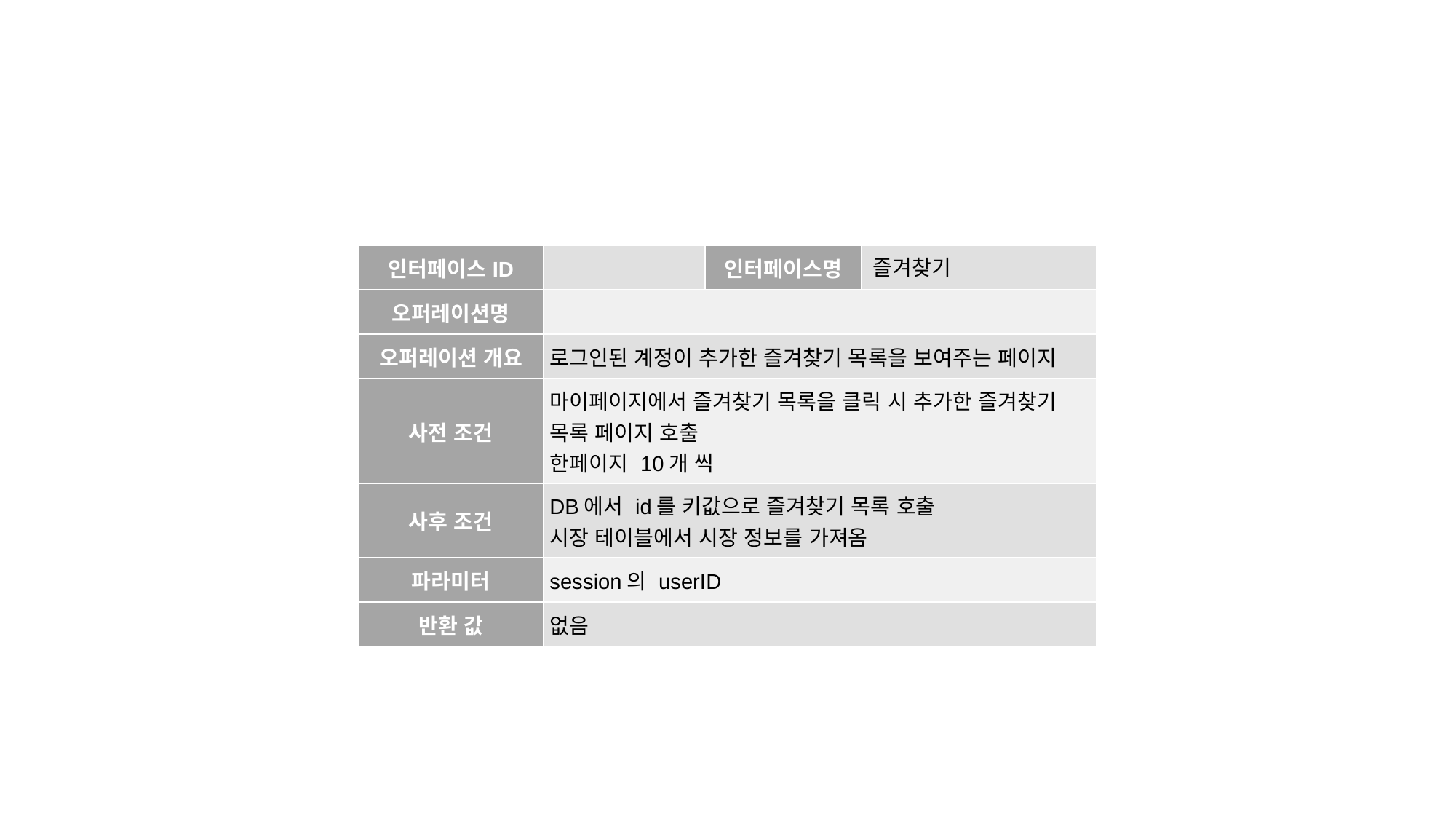

| 인터페이스ID |  | 인터페이스명 | 즐겨찾기 |
| --- | --- | --- | --- |
| 오퍼레이션명 |  |  |  |
| 오퍼레이션 개요 | 로그인된 계정이 추가한 즐겨찾기 목록을 보여주는 페이지 |  |  |
| 사전 조건 | 마이페이지에서 즐겨찾기 목록을 클릭 시 추가한 즐겨찾기 목록 페이지 호출 한페이지 10개 씩 |  |  |
| 사후 조건 | DB에서 id를 키값으로 즐겨찾기 목록 호출 시장 테이블에서 시장 정보를 가져옴 |  |  |
| 파라미터 | session의 userID |  |  |
| 반환 값 | 없음 |  |  |